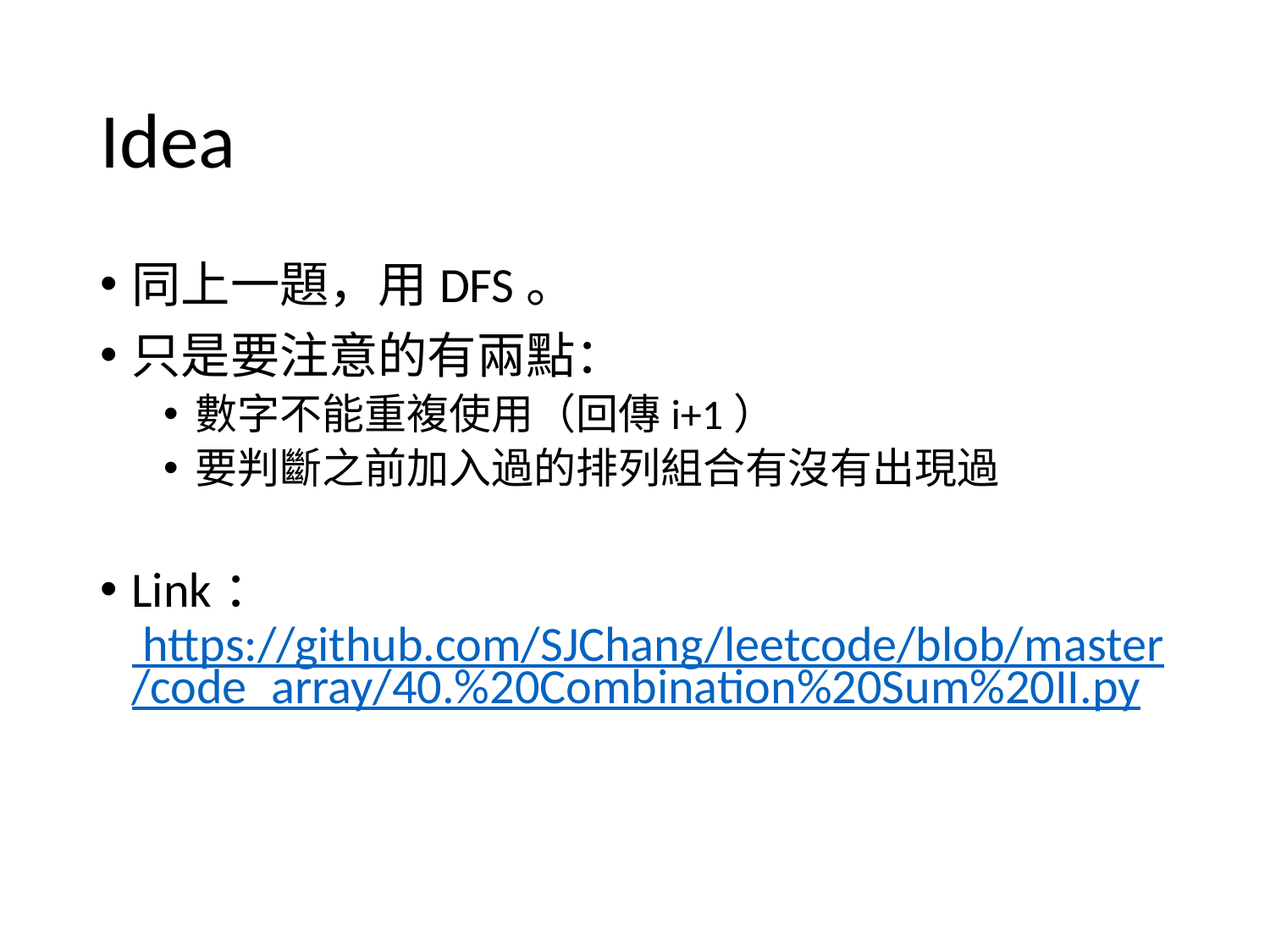

# Idea
同上一題，用DFS。
只是要注意的有兩點：
數字不能重複使用（回傳i+1）
要判斷之前加入過的排列組合有沒有出現過

Link： https://github.com/SJChang/leetcode/blob/master/code_array/40.%20Combination%20Sum%20II.py